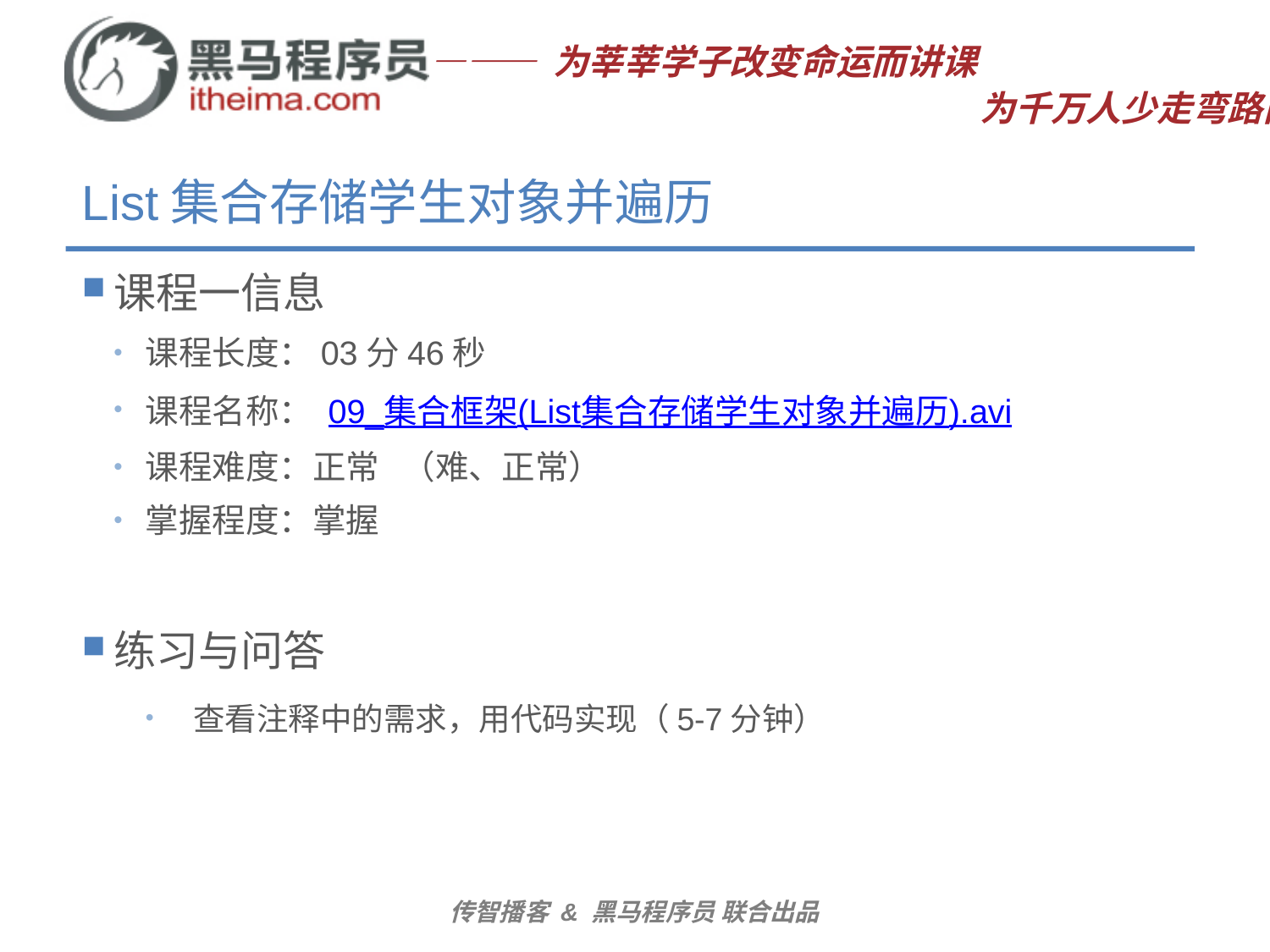

# List集合存储学生对象并遍历
课程一信息
课程长度：03分46秒
课程名称： 09_集合框架(List集合存储学生对象并遍历).avi
课程难度：正常   （难、正常）
掌握程度：掌握

练习与问答
查看注释中的需求，用代码实现（5-7分钟）